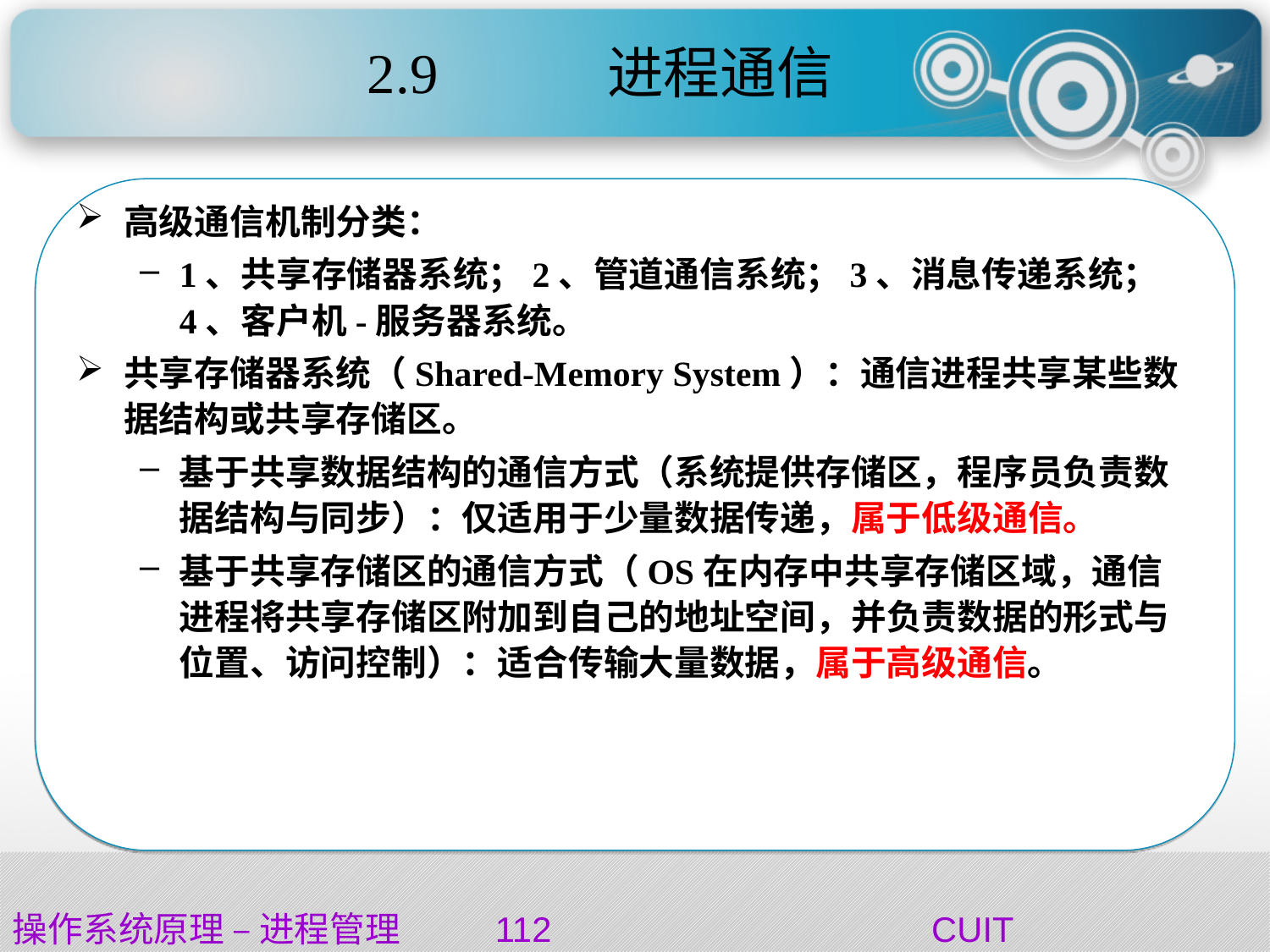

# 2.9		进程通信
高级通信机制分类：
1、共享存储器系统；2、管道通信系统；3、消息传递系统；4、客户机-服务器系统。
共享存储器系统（Shared-Memory System）：通信进程共享某些数据结构或共享存储区。
基于共享数据结构的通信方式（系统提供存储区，程序员负责数据结构与同步）：仅适用于少量数据传递，属于低级通信。
基于共享存储区的通信方式（OS在内存中共享存储区域，通信进程将共享存储区附加到自己的地址空间，并负责数据的形式与位置、访问控制）：适合传输大量数据，属于高级通信。